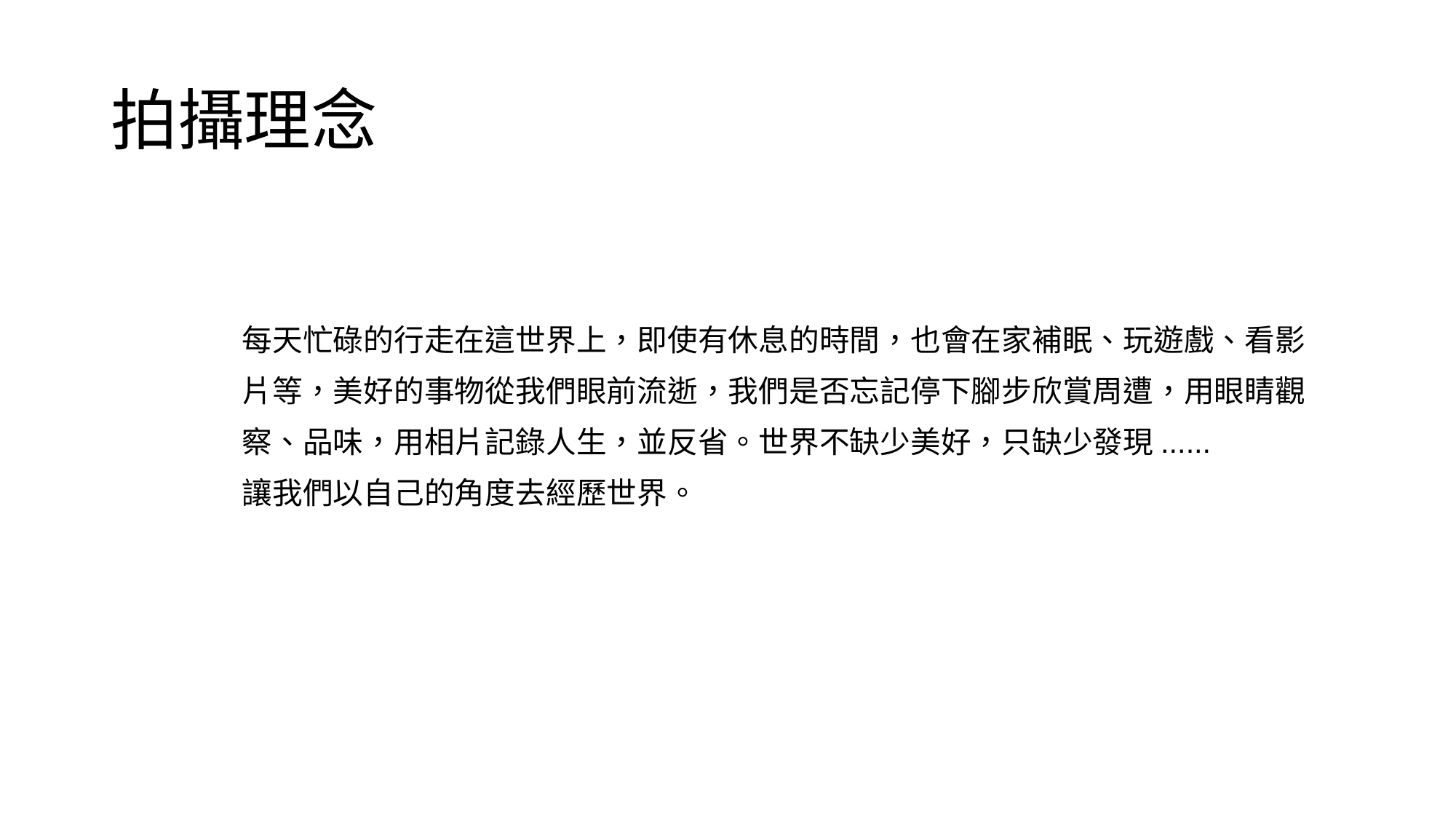

# 拍攝理念
每天忙碌的行走在這世界上，即使有休息的時間，也會在家補眠、玩遊戲、看影片等，美好的事物從我們眼前流逝，我們是否忘記停下腳步欣賞周遭，用眼睛觀察、品味，用相片記錄人生，並反省。世界不缺少美好，只缺少發現......
讓我們以自己的角度去經歷世界。